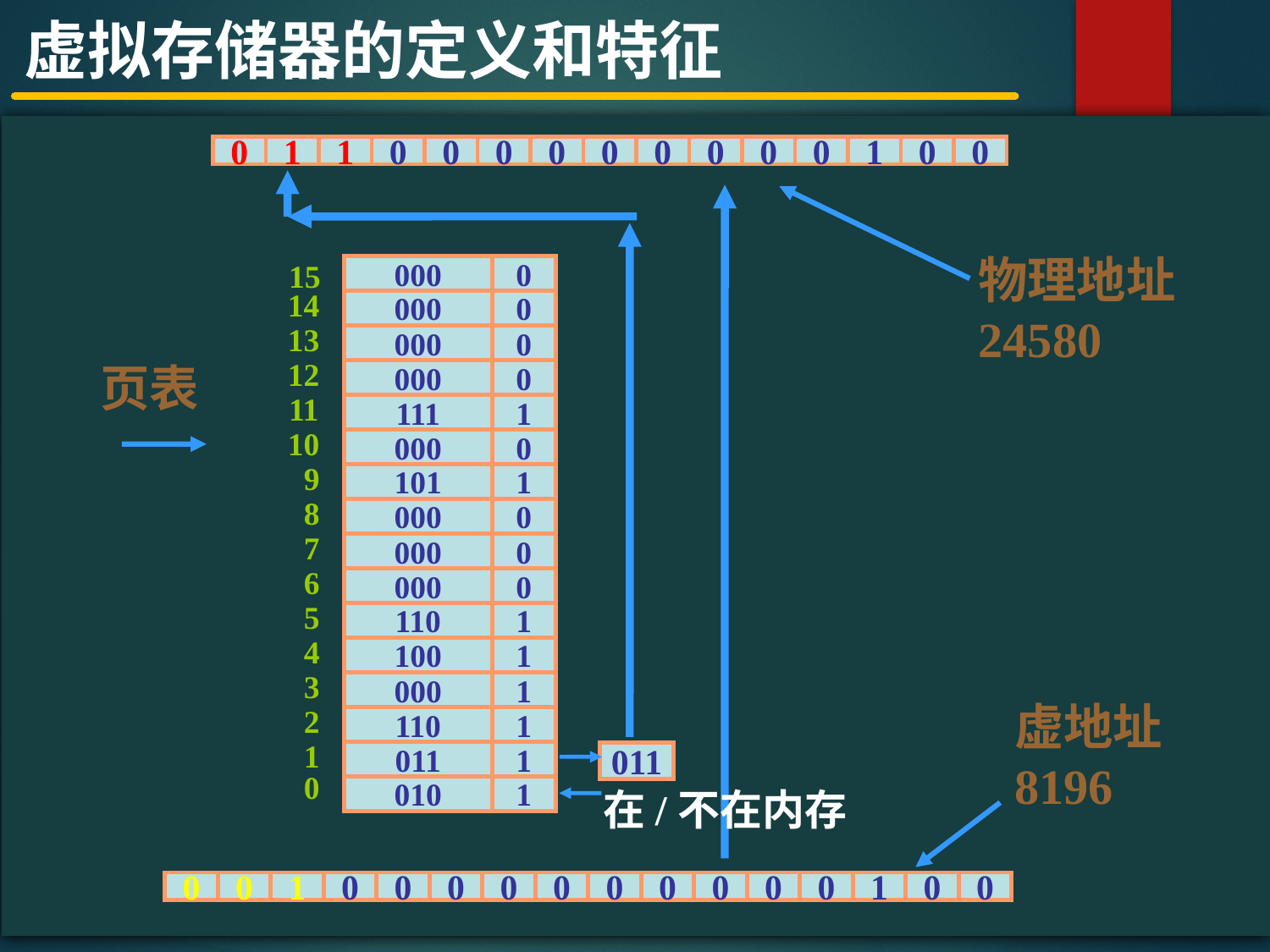

虚拟存储器的定义和特征
#
0
1
1
0
0
0
0
0
0
0
0
0
1
0
0

物理地址
24580
15
000
0
000
0
000
0
000
0
111
1
000
0
101
1
000
0
000
0
000
0
110
1
100
1
000
1
110
1
011
1
010
1
14
13
12
11
10
  9
  8
  7
  6
  5
  4
  3
  2
  1
页表

虚地址
8196
011

  0
在/不在内存

0
0
1
0
0
0
0
0
0
0
0
0
0
1
0
0